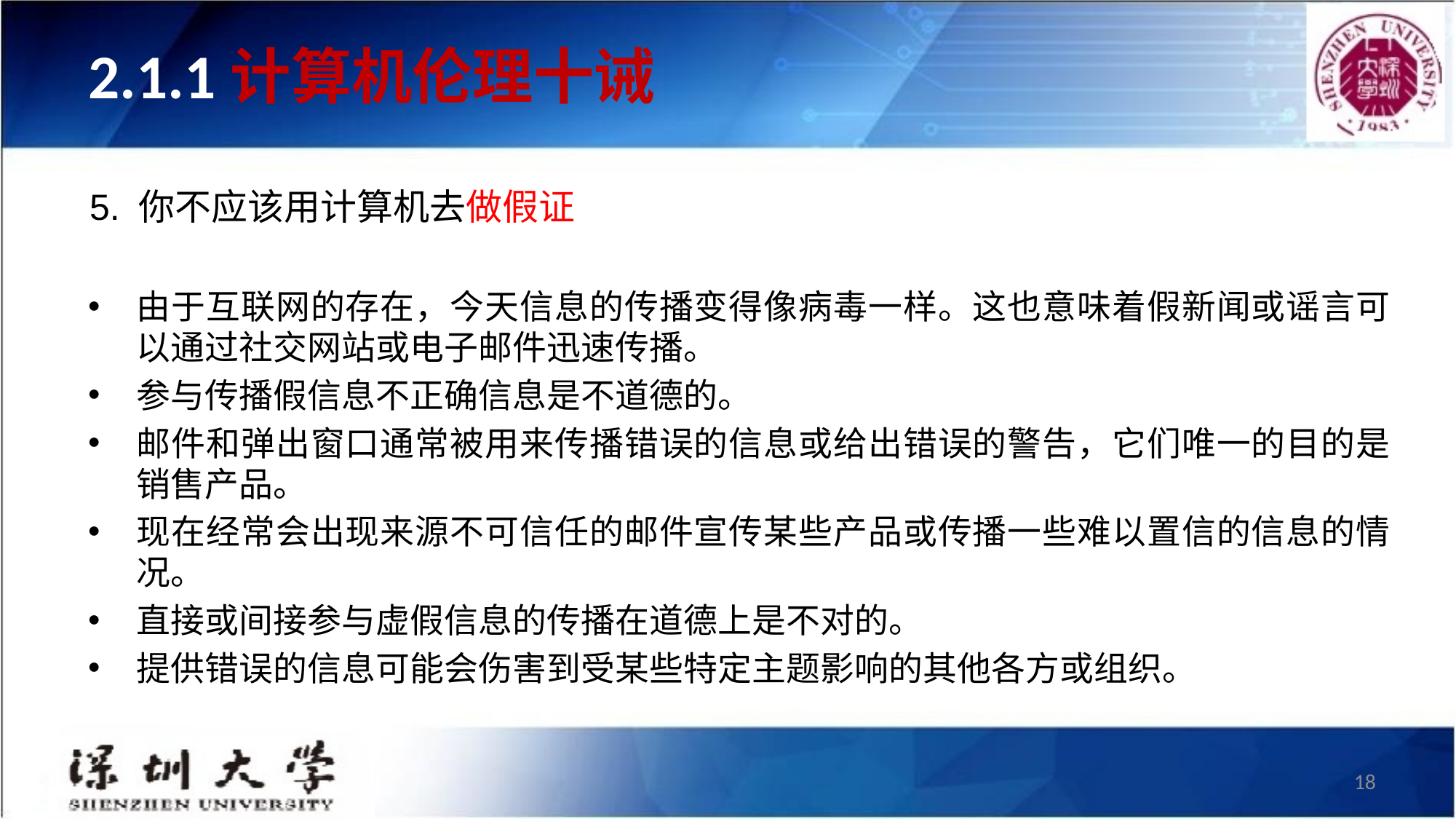

# 2.1.1计算机伦理十诫
5. 你不应该用计算机去做假证

由于互联网的存在，今天信息的传播变得像病毒一样。这也意味着假新闻或谣言可以通过社交网站或电子邮件迅速传播。
参与传播假信息不正确信息是不道德的。
邮件和弹出窗口通常被用来传播错误的信息或给出错误的警告，它们唯一的目的是销售产品。
现在经常会出现来源不可信任的邮件宣传某些产品或传播一些难以置信的信息的情况。
直接或间接参与虚假信息的传播在道德上是不对的。
提供错误的信息可能会伤害到受某些特定主题影响的其他各方或组织。
18